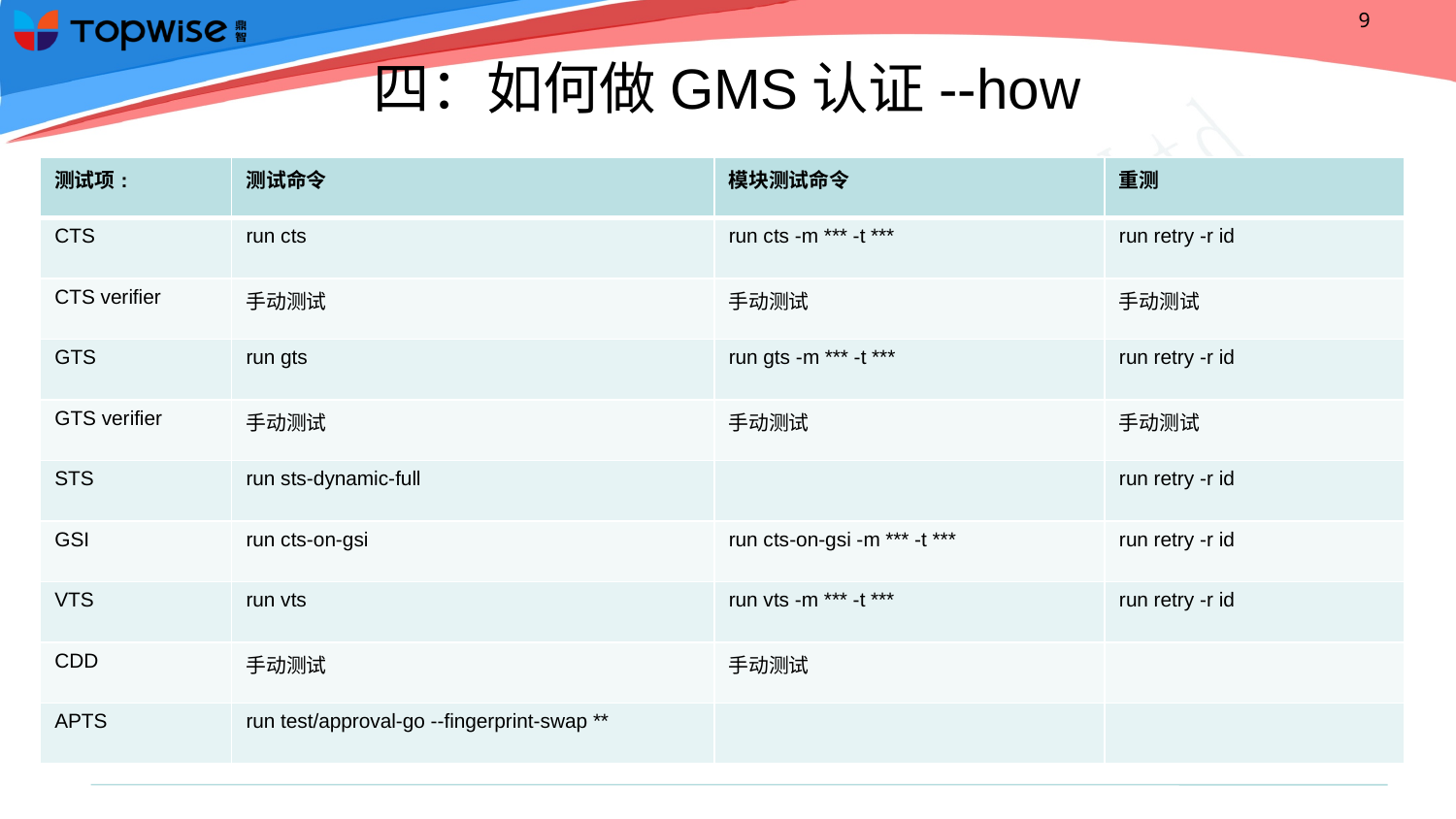

# 四：如何做GMS认证--how
| 测试项: | 测试命令 | 模块测试命令 | 重测 |
| --- | --- | --- | --- |
| CTS | run cts | run cts -m \*\*\* -t \*\*\* | run retry -r id |
| CTS verifier | 手动测试 | 手动测试 | 手动测试 |
| GTS | run gts | run gts -m \*\*\* -t \*\*\* | run retry -r id |
| GTS verifier | 手动测试 | 手动测试 | 手动测试 |
| STS | run sts-dynamic-full |  | run retry -r id |
| GSI | run cts-on-gsi | run cts-on-gsi -m \*\*\* -t \*\*\* | run retry -r id |
| VTS | run vts | run vts -m \*\*\* -t \*\*\* | run retry -r id |
| CDD | 手动测试 | 手动测试 |  |
| APTS | run test/approval-go --fingerprint-swap \*\* |  |  |